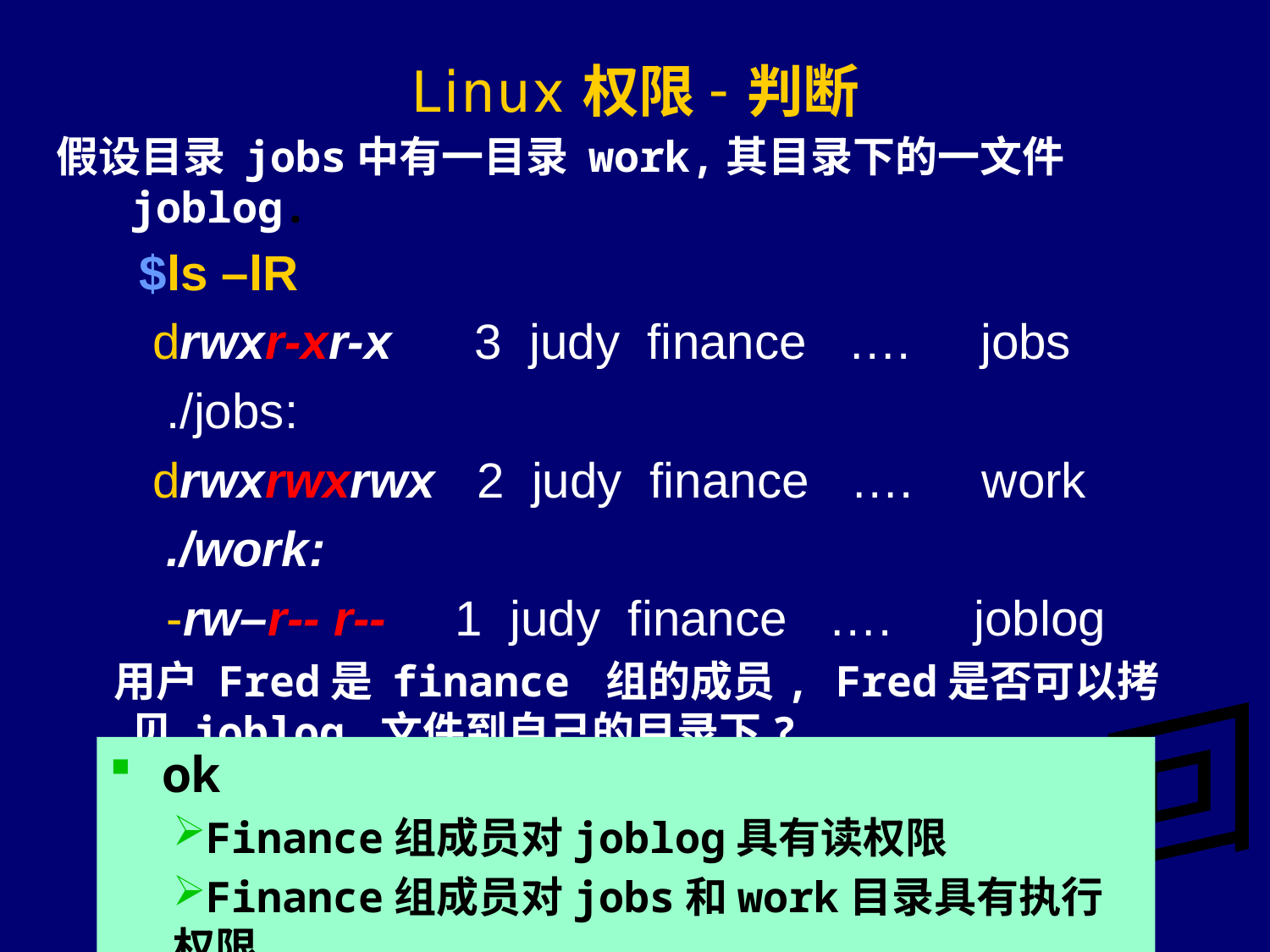

# Linux权限-判断
假设目录 jobs中有一目录 work,其目录下的一文件 joblog.
       $ls –lR
       drwxr-xr-x      3  judy  finance   ….     jobs
        ./jobs:
       drwxrwxrwx   2  judy  finance   ….     work
        ./work:
        -rw–r-- r--     1  judy  finance   ….      joblog
     用户 Fred是 finance 组的成员, Fred是否可以拷贝 joblog 文件到自己的目录下?
返回
 ok
Finance组成员对joblog具有读权限
Finance组成员对jobs和work目录具有执行权限